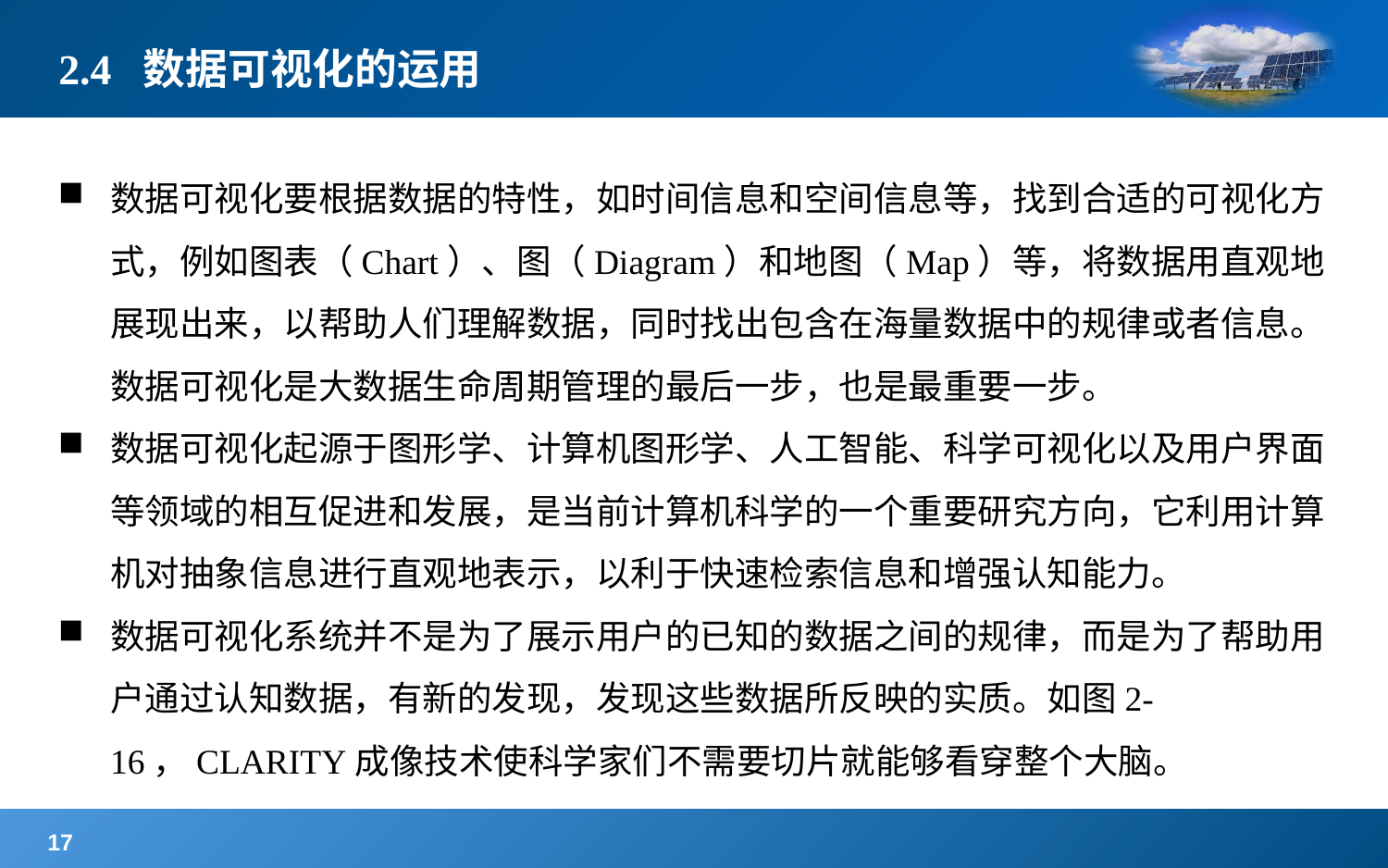

# 2.4  数据可视化的运用
数据可视化要根据数据的特性，如时间信息和空间信息等，找到合适的可视化方式，例如图表（Chart）、图（Diagram）和地图（Map）等，将数据用直观地展现出来，以帮助人们理解数据，同时找出包含在海量数据中的规律或者信息。数据可视化是大数据生命周期管理的最后一步，也是最重要一步。
数据可视化起源于图形学、计算机图形学、人工智能、科学可视化以及用户界面等领域的相互促进和发展，是当前计算机科学的一个重要研究方向，它利用计算机对抽象信息进行直观地表示，以利于快速检索信息和增强认知能力。
数据可视化系统并不是为了展示用户的已知的数据之间的规律，而是为了帮助用户通过认知数据，有新的发现，发现这些数据所反映的实质。如图2-16，CLARITY成像技术使科学家们不需要切片就能够看穿整个大脑。